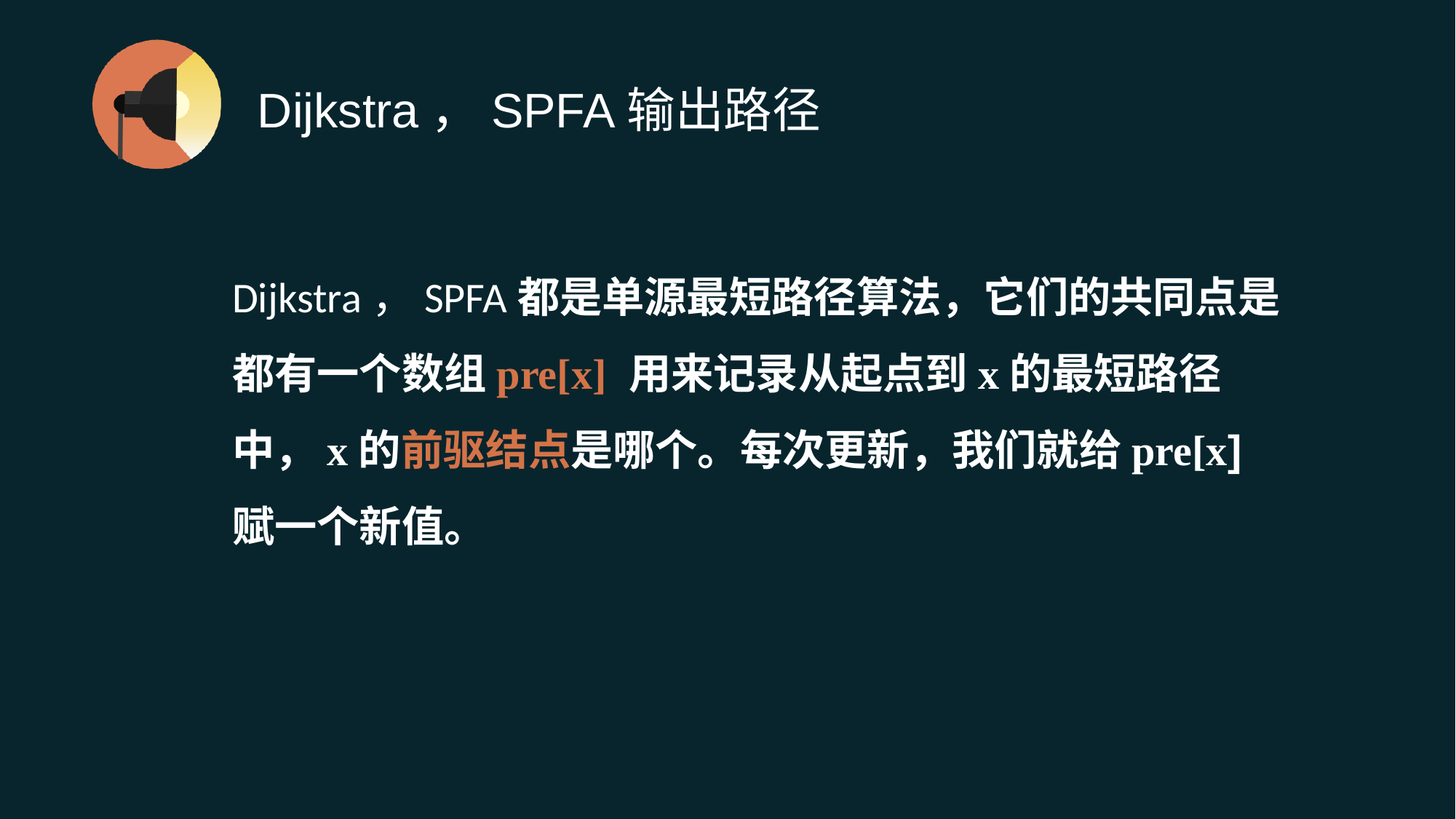

# Dijkstra，SPFA输出路径
Dijkstra，SPFA都是单源最短路径算法，它们的共同点是都有一个数组pre[x] 用来记录从起点到x的最短路径中，x的前驱结点是哪个。每次更新，我们就给pre[x]赋一个新值。